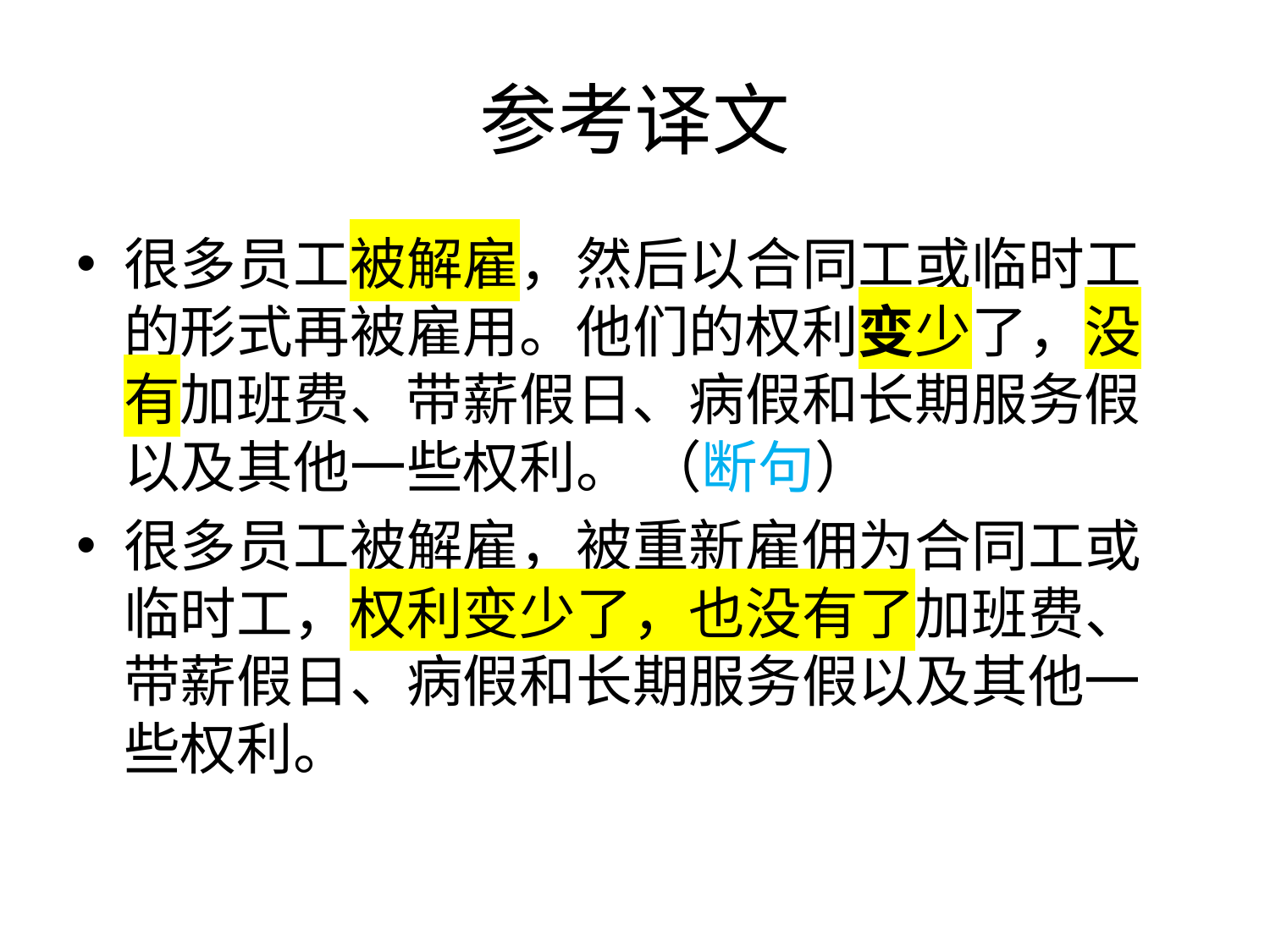

# 参考译文
很多员工被解雇，然后以合同工或临时工的形式再被雇用。他们的权利变少了，没有加班费、带薪假日、病假和长期服务假以及其他一些权利。 （断句）
很多员工被解雇，被重新雇佣为合同工或临时工，权利变少了，也没有了加班费、带薪假日、病假和长期服务假以及其他一些权利。